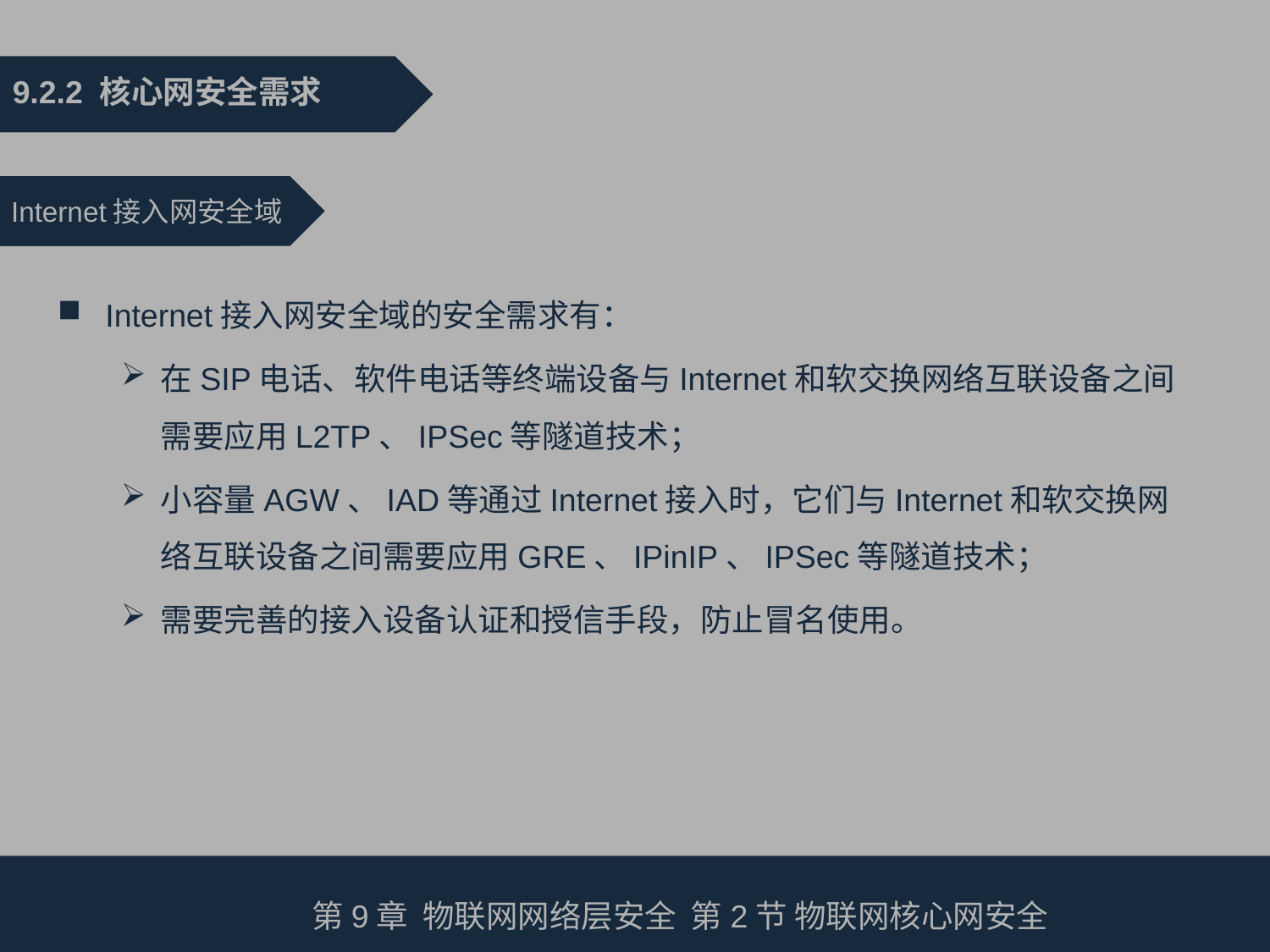

9.2.2 核心网安全需求
Internet接入网安全域
Internet接入网安全域的安全需求有：
在SIP电话、软件电话等终端设备与Internet和软交换网络互联设备之间需要应用L2TP、IPSec等隧道技术；
小容量AGW、IAD等通过Internet接入时，它们与Internet和软交换网络互联设备之间需要应用GRE、IPinIP、IPSec等隧道技术；
需要完善的接入设备认证和授信手段，防止冒名使用。
第9章  物联网网络层安全  第2节 物联网核心网安全